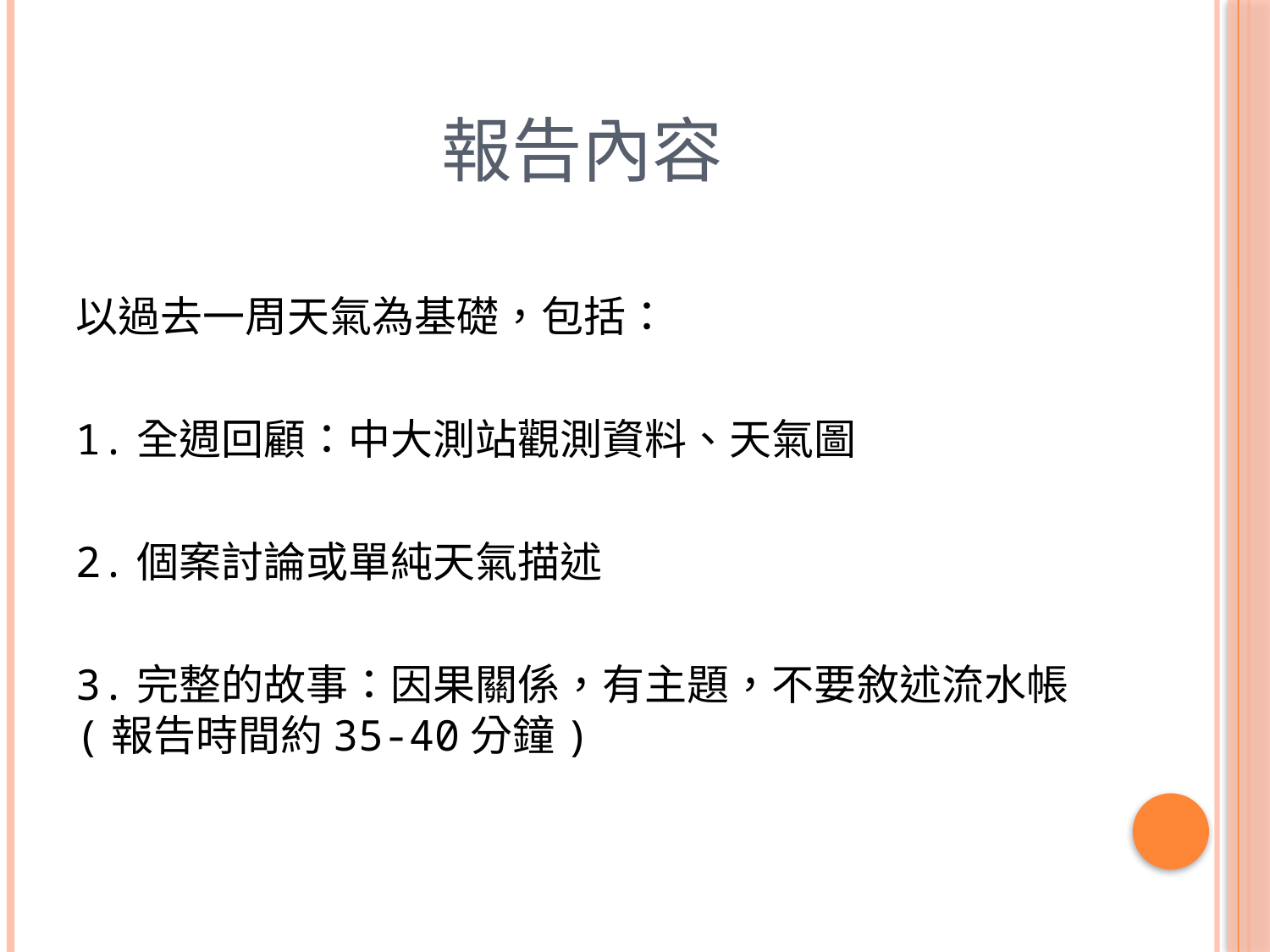

# 報告內容

以過去一周天氣為基礎，包括：

1.全週回顧：中大測站觀測資料、天氣圖

2.個案討論或單純天氣描述

3.完整的故事：因果關係，有主題，不要敘述流水帳(報告時間約35-40分鐘)